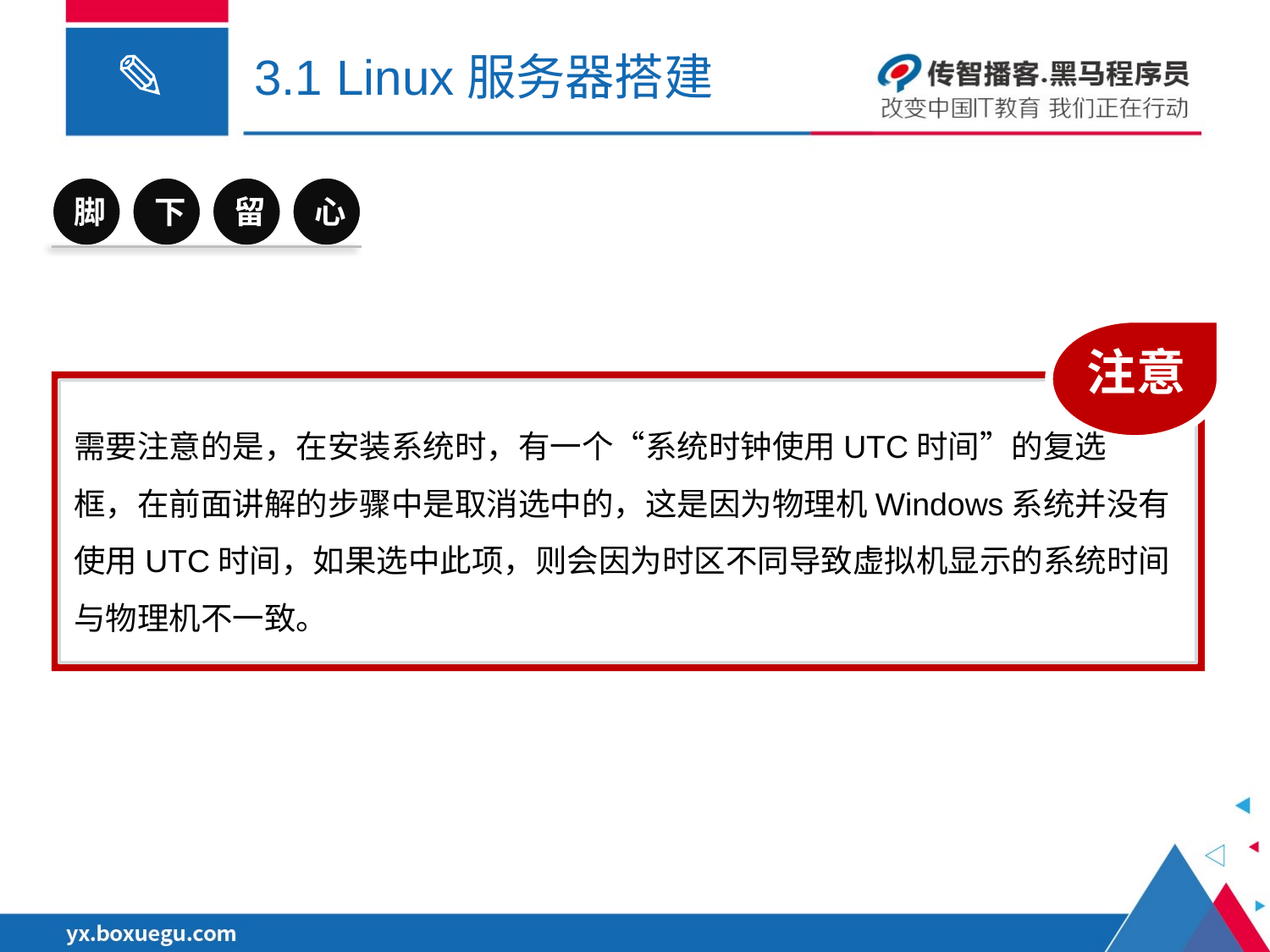

# 3.1 Linux服务器搭建
脚
下
留
心

注意

需要注意的是，在安装系统时，有一个“系统时钟使用UTC时间”的复选
框，在前面讲解的步骤中是取消选中的，这是因为物理机Windows系统并没有使用UTC时间，如果选中此项，则会因为时区不同导致虚拟机显示的系统时间与物理机不一致。